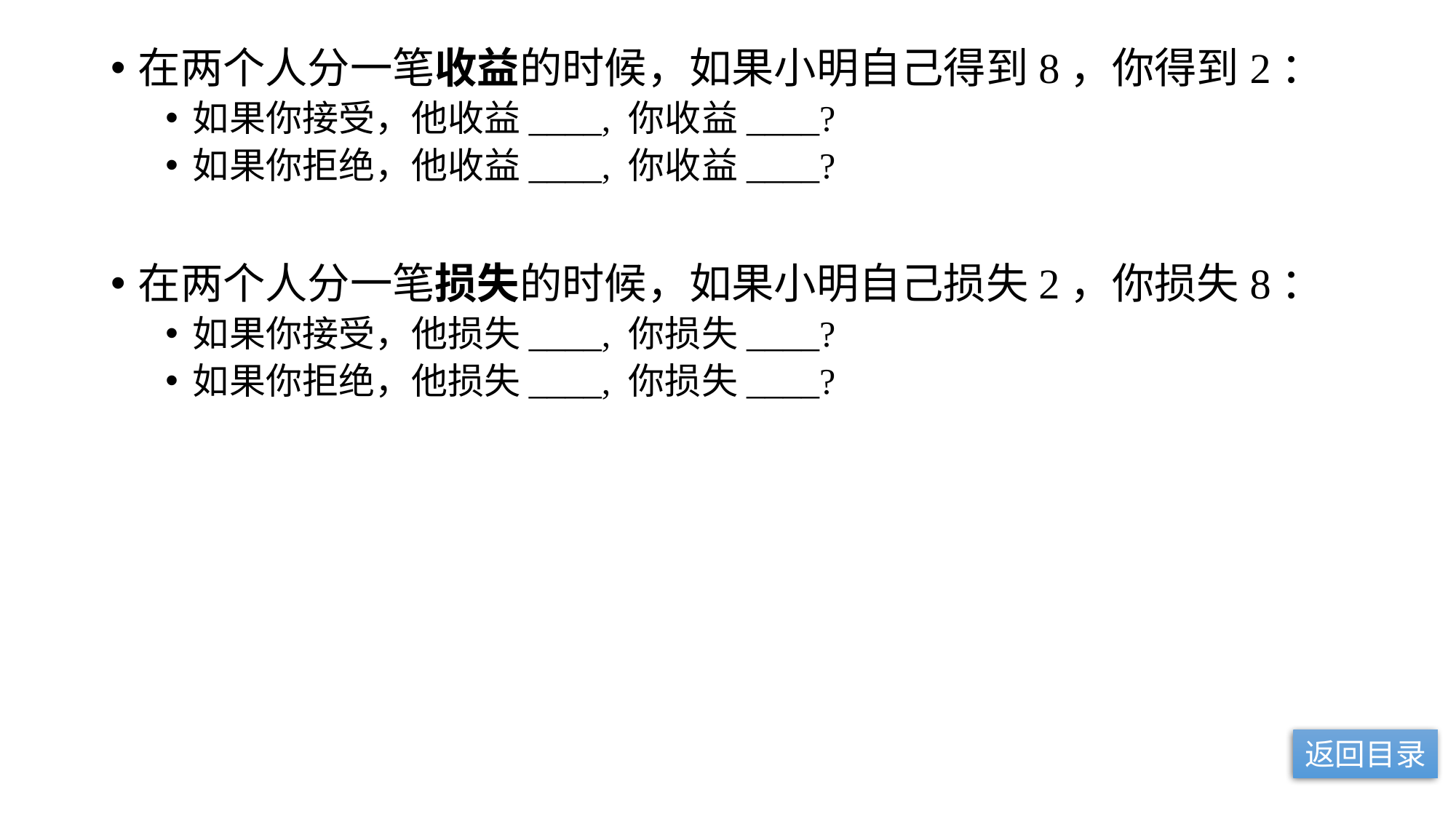

在两个人分一笔收益的时候，如果小明自己得到8，你得到2：
如果你接受，他收益____, 你收益____?
如果你拒绝，他收益____, 你收益____?

在两个人分一笔损失的时候，如果小明自己损失2，你损失8：
如果你接受，他损失____, 你损失____?
如果你拒绝，他损失____, 你损失____?

返回目录